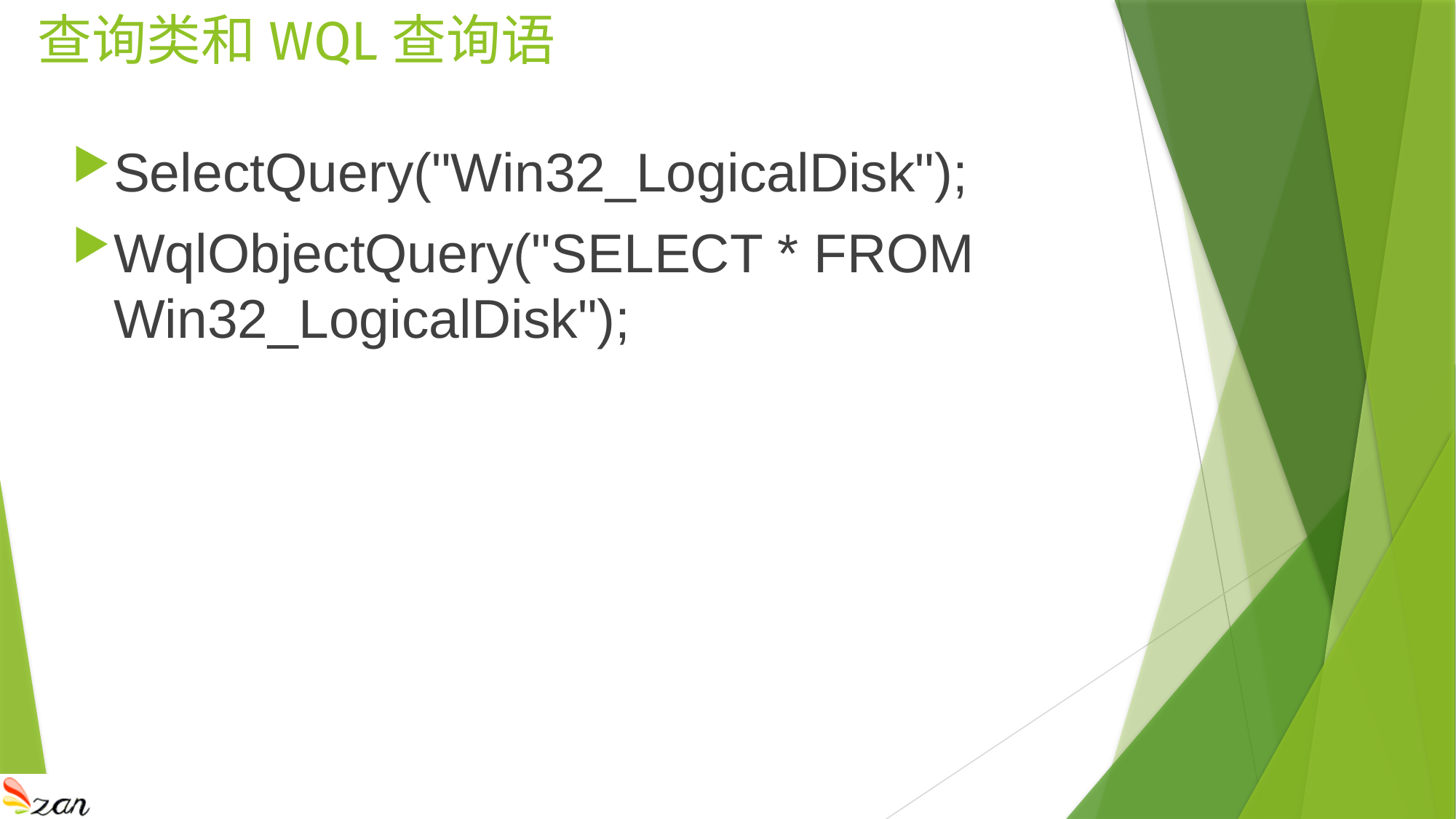

# 查询类和WQL查询语
SelectQuery("Win32_LogicalDisk");
WqlObjectQuery("SELECT * FROM Win32_LogicalDisk");